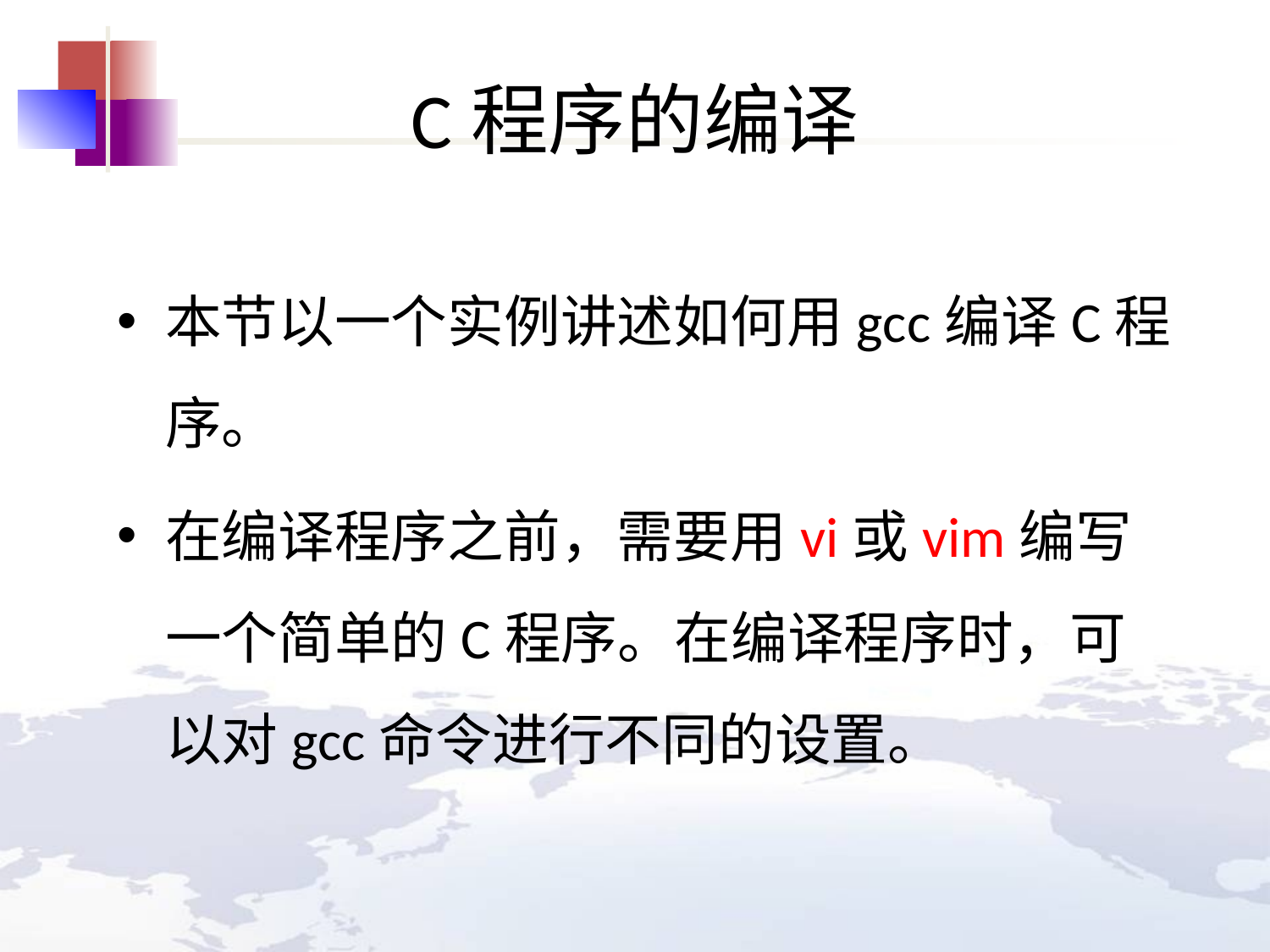

# C程序的编译
本节以一个实例讲述如何用gcc编译C程序。
在编译程序之前，需要用vi或vim编写一个简单的C程序。在编译程序时，可以对gcc命令进行不同的设置。